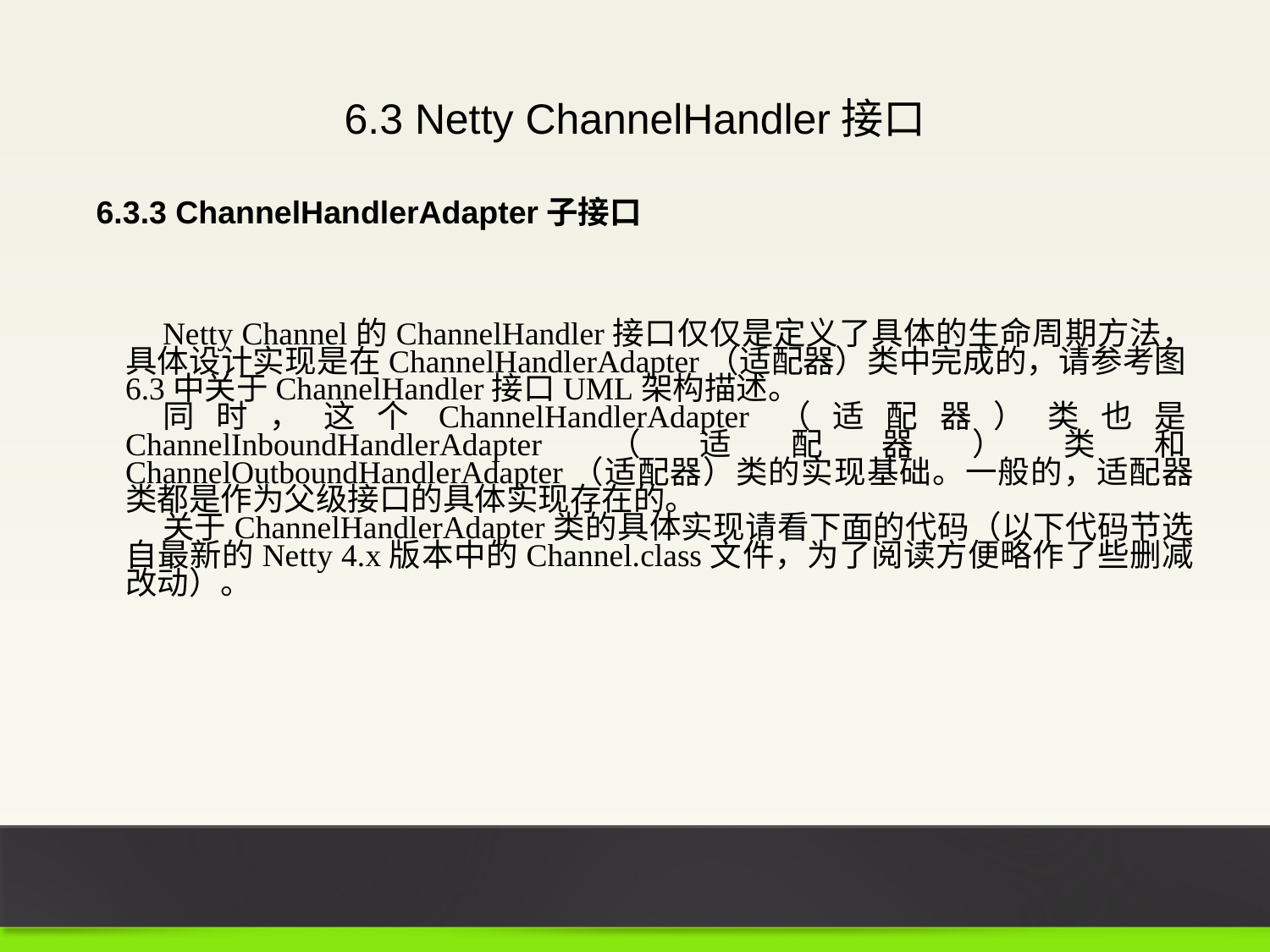

6.3 Netty ChannelHandler接口
6.3.3 ChannelHandlerAdapter子接口
Netty Channel的ChannelHandler接口仅仅是定义了具体的生命周期方法，具体设计实现是在ChannelHandlerAdapter（适配器）类中完成的，请参考图6.3中关于ChannelHandler接口UML架构描述。
同时，这个ChannelHandlerAdapter（适配器）类也是ChannelInboundHandlerAdapter（适配器）类和ChannelOutboundHandlerAdapter（适配器）类的实现基础。一般的，适配器类都是作为父级接口的具体实现存在的。
关于ChannelHandlerAdapter类的具体实现请看下面的代码（以下代码节选自最新的Netty 4.x版本中的Channel.class文件，为了阅读方便略作了些删减改动）。